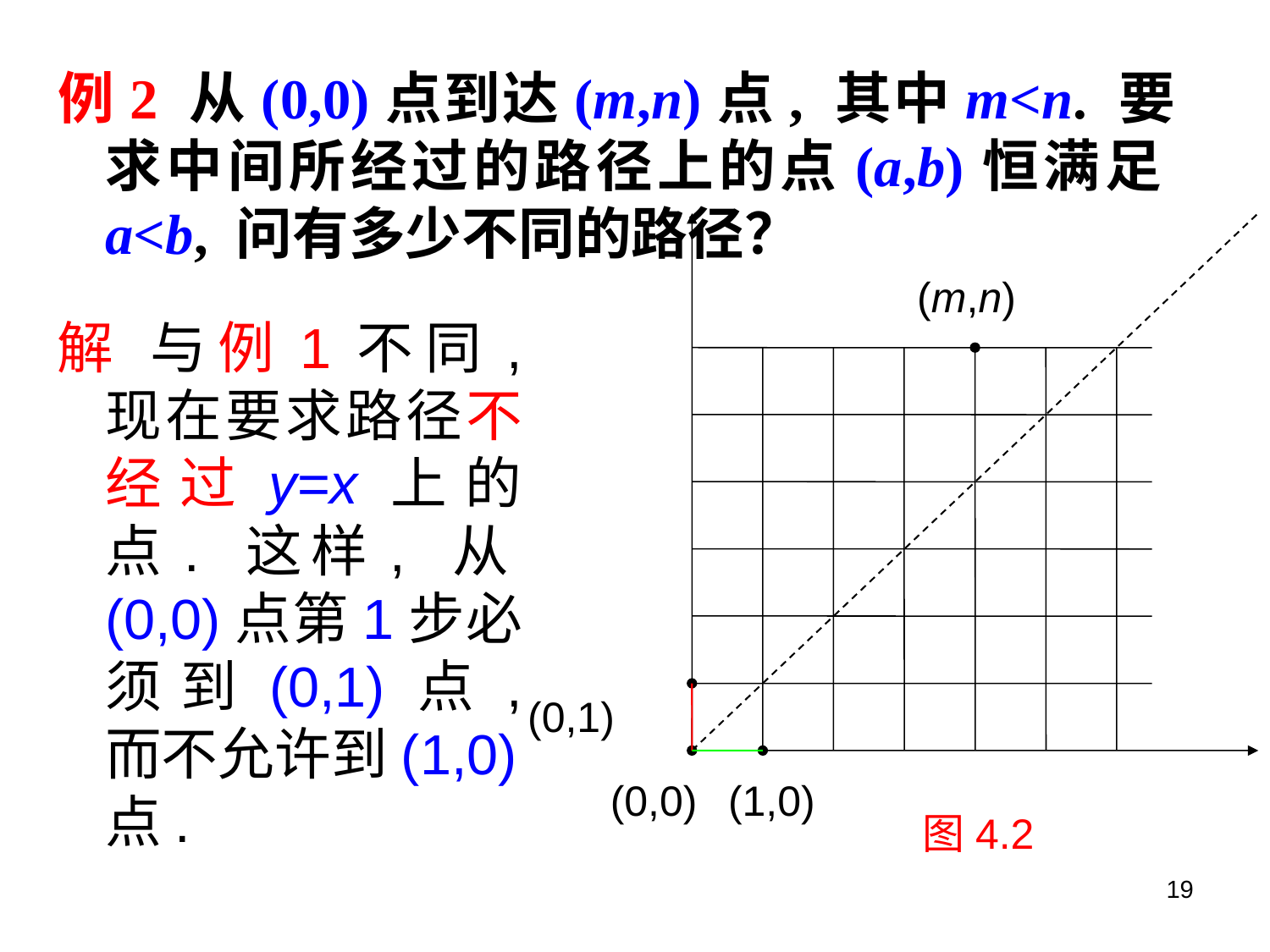

例2 从(0,0)点到达(m,n)点, 其中m<n. 要求中间所经过的路径上的点(a,b)恒满足a<b, 问有多少不同的路径？

   (m,n)

      (0,1)

    (0,0)
  (1,0)
       图4.2
解 与例1不同, 现在要求路径不经过y=x上的点. 这样, 从(0,0)点第1步必须到(0,1)点, 而不允许到(1,0)点.

19